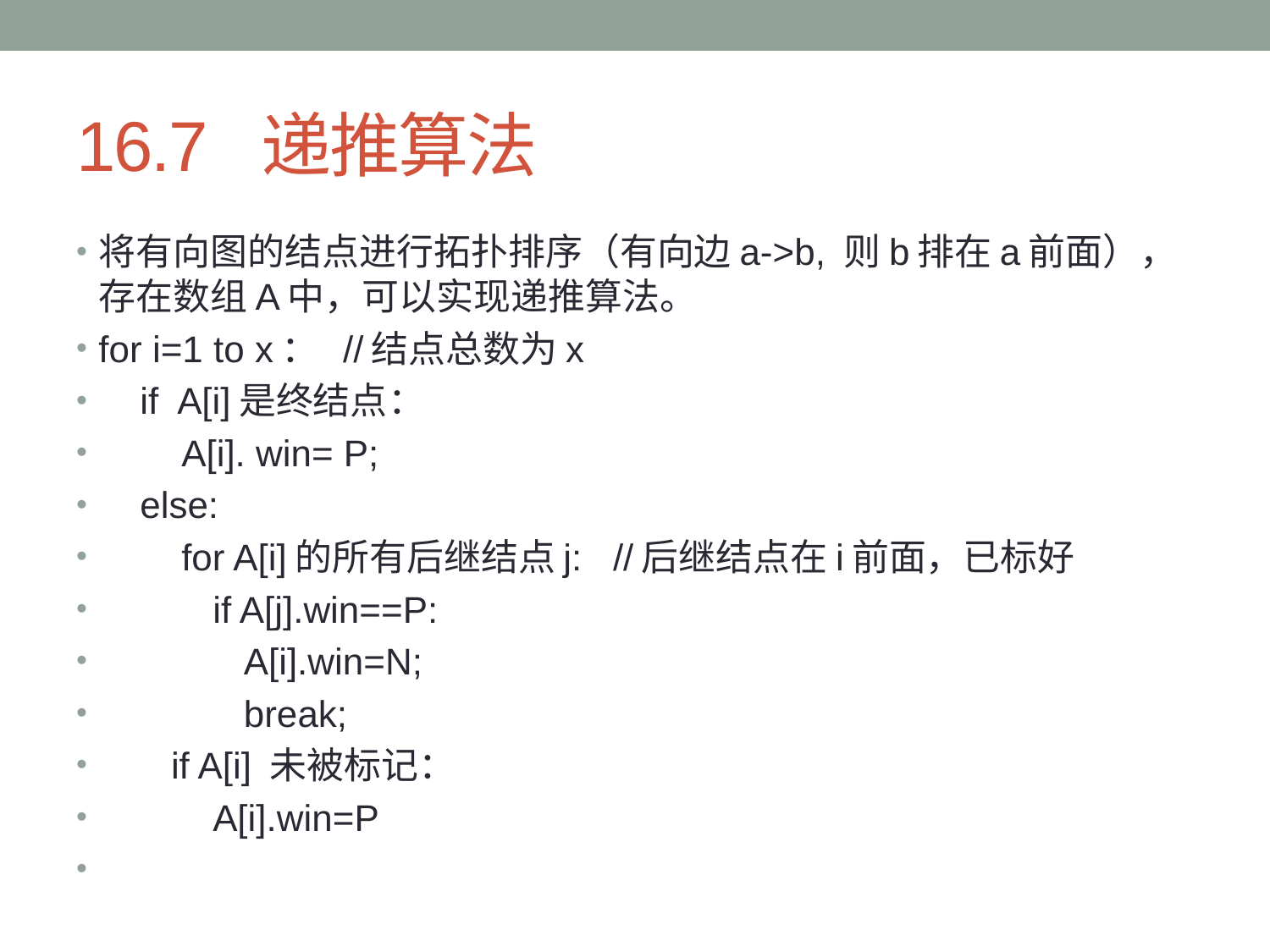

# 16.7  递推算法
将有向图的结点进行拓扑排序（有向边a->b, 则b排在a前面），存在数组A中，可以实现递推算法。
for i=1 to x：  //结点总数为x
    if  A[i]是终结点：
        A[i]. win= P;
    else:
        for A[i]的所有后继结点j:   //后继结点在i前面，已标好
           if A[j].win==P:
              A[i].win=N;
              break;
       if A[i] 未被标记：
           A[i].win=P